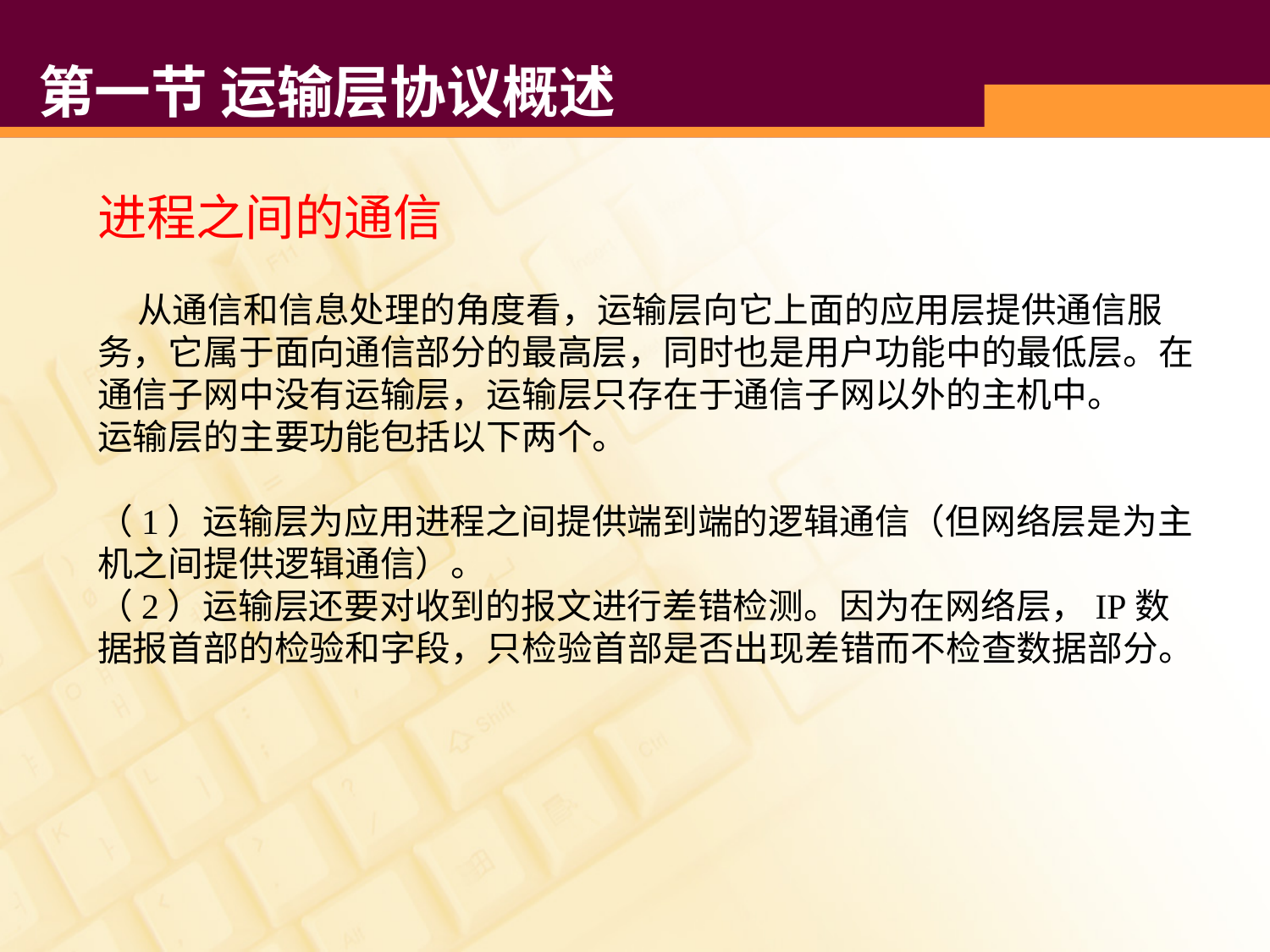

# 第一节 运输层协议概述
进程之间的通信

    从通信和信息处理的角度看，运输层向它上面的应用层提供通信服务，它属于面向通信部分的最高层，同时也是用户功能中的最低层。在通信子网中没有运输层，运输层只存在于通信子网以外的主机中。
运输层的主要功能包括以下两个。

（1）运输层为应用进程之间提供端到端的逻辑通信（但网络层是为主机之间提供逻辑通信）。
（2）运输层还要对收到的报文进行差错检测。因为在网络层，IP数据报首部的检验和字段，只检验首部是否出现差错而不检查数据部分。